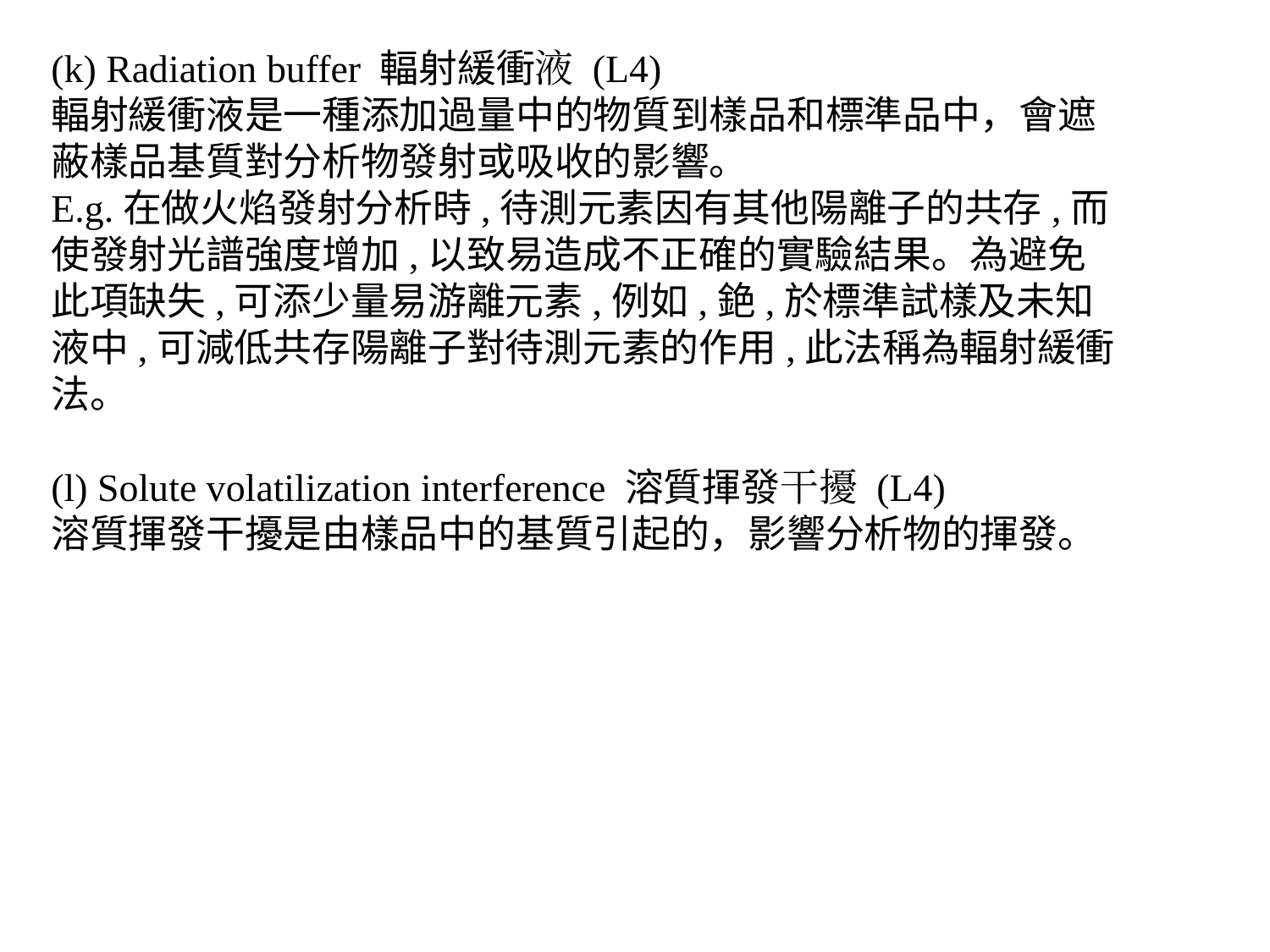

(k) Radiation buffer 輻射緩衝液 (L4)
輻射緩衝液是一種添加過量中的物質到樣品和標準品中，會遮蔽樣品基質對分析物發射或吸收的影響。
E.g.在做火焰發射分析時,待測元素因有其他陽離子的共存,而使發射光譜強度增加,以致易造成不正確的實驗結果。為避免此項缺失,可添少量易游離元素,例如,銫,於標準試樣及未知液中,可減低共存陽離子對待測元素的作用,此法稱為輻射緩衝法。

(l) Solute volatilization interference 溶質揮發干擾 (L4)
溶質揮發干擾是由樣品中的基質引起的，影響分析物的揮發。